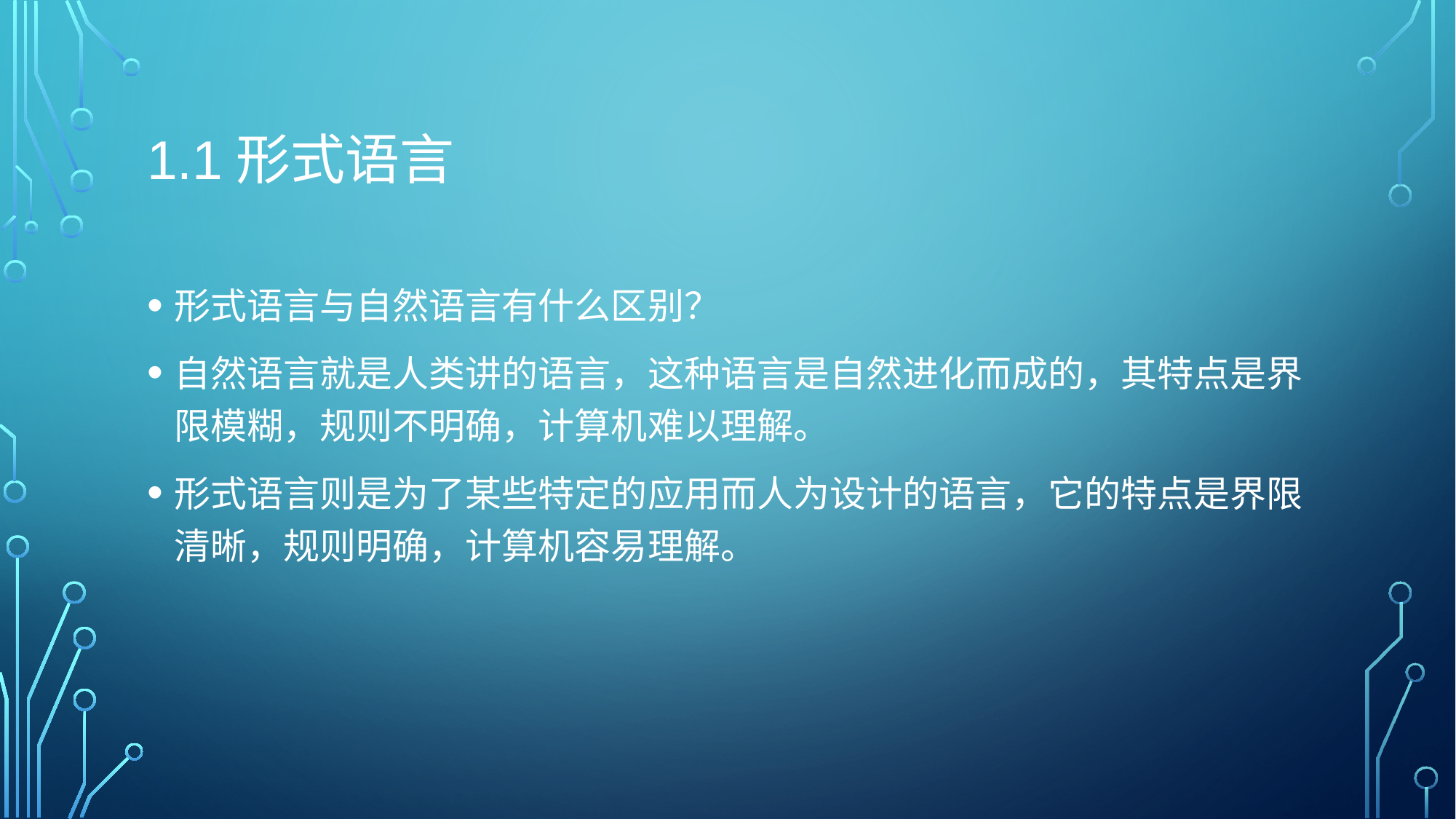

# 1.1形式语言
形式语言与自然语言有什么区别？
自然语言就是人类讲的语言，这种语言是自然进化而成的，其特点是界限模糊，规则不明确，计算机难以理解。
形式语言则是为了某些特定的应用而人为设计的语言，它的特点是界限清晰，规则明确，计算机容易理解。